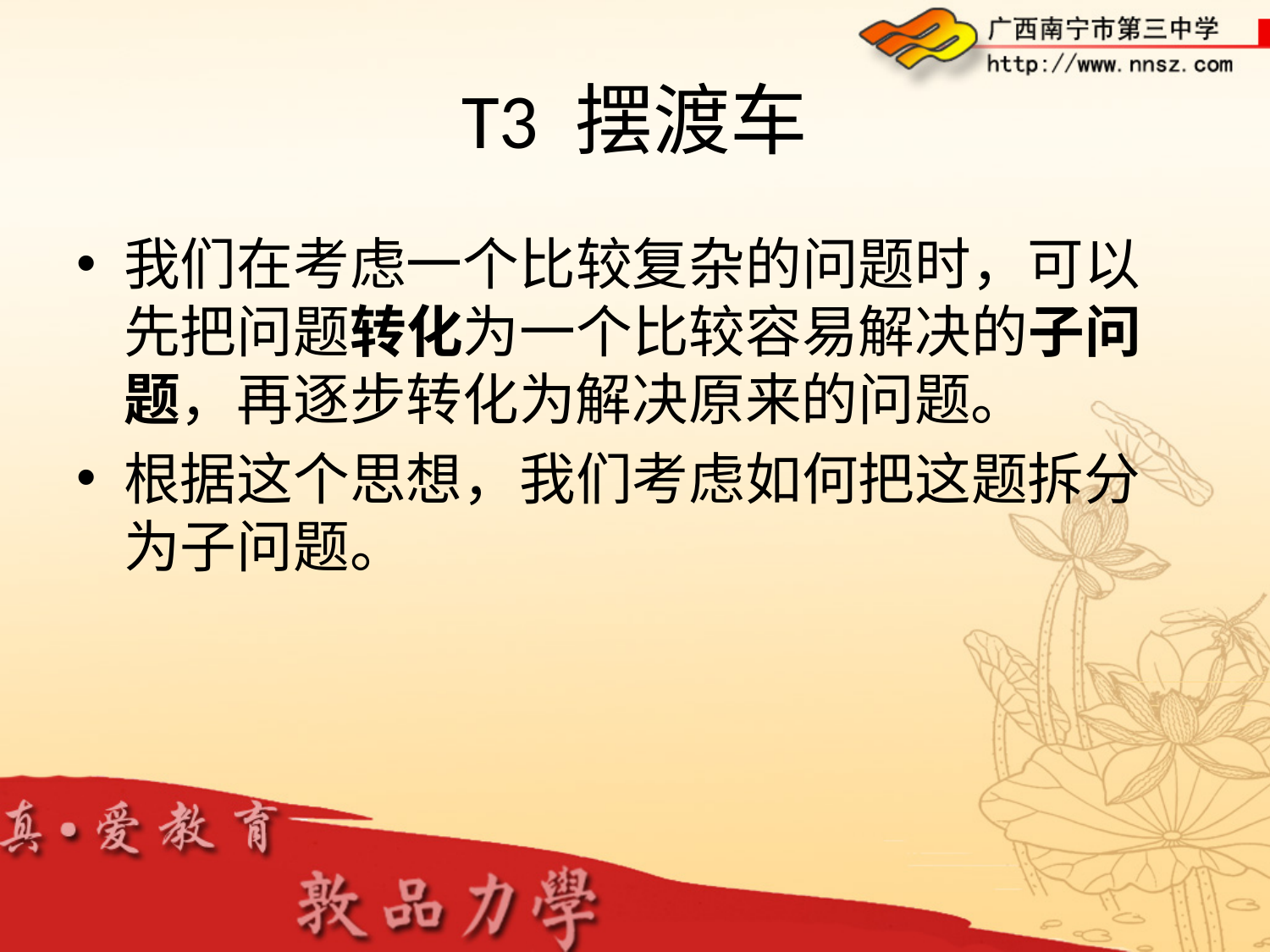

# T3 摆渡车
我们在考虑一个比较复杂的问题时，可以先把问题转化为一个比较容易解决的子问题，再逐步转化为解决原来的问题。
根据这个思想，我们考虑如何把这题拆分为子问题。